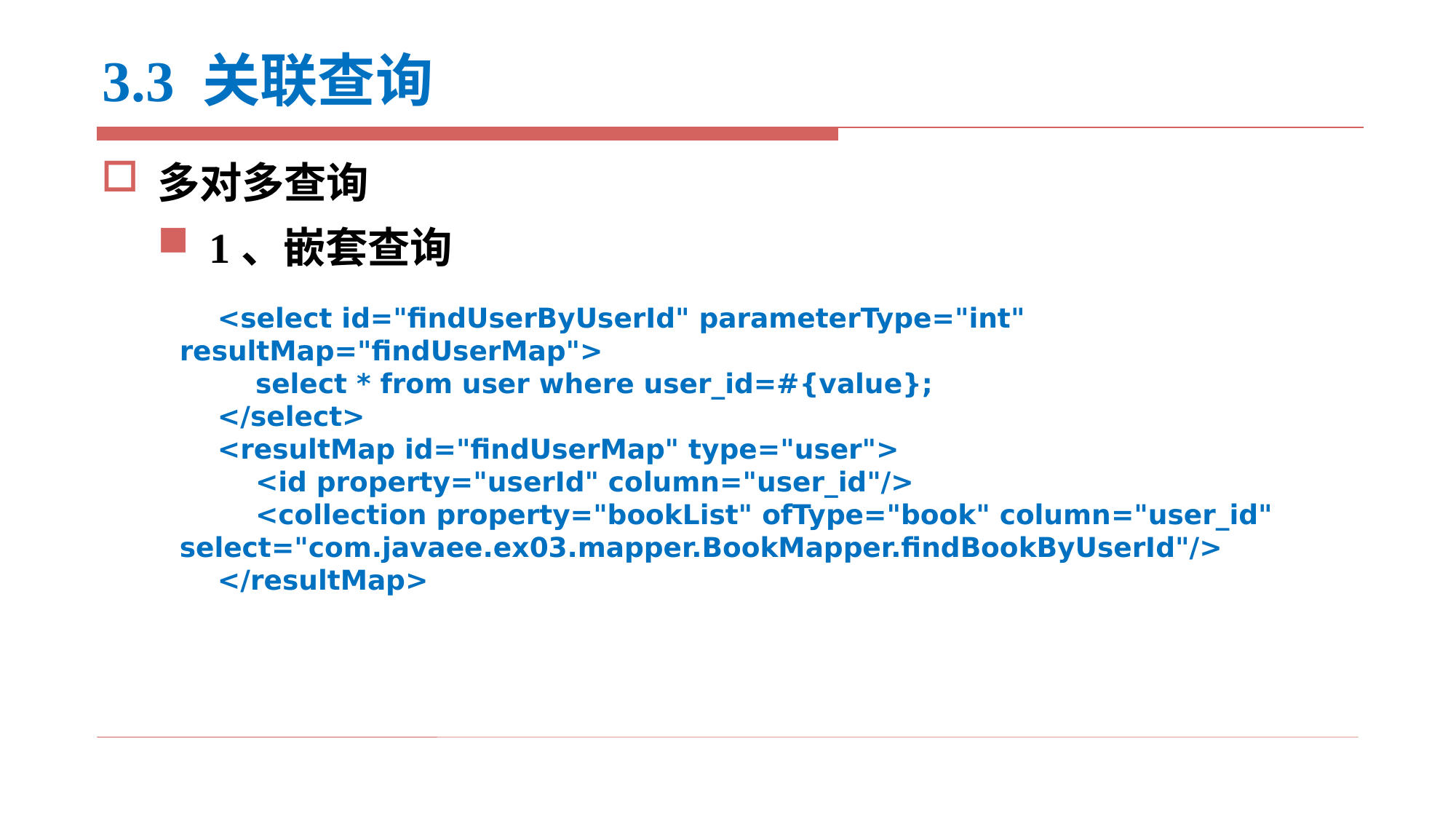

# 3.3 关联查询
多对多查询
1、嵌套查询
    <select id="findUserByUserId" parameterType="int" resultMap="findUserMap">
        select * from user where user_id=#{value};
    </select>
    <resultMap id="findUserMap" type="user">
        <id property="userId" column="user_id"/>
        <collection property="bookList" ofType="book" column="user_id"
select="com.javaee.ex03.mapper.BookMapper.findBookByUserId"/>
    </resultMap>
47